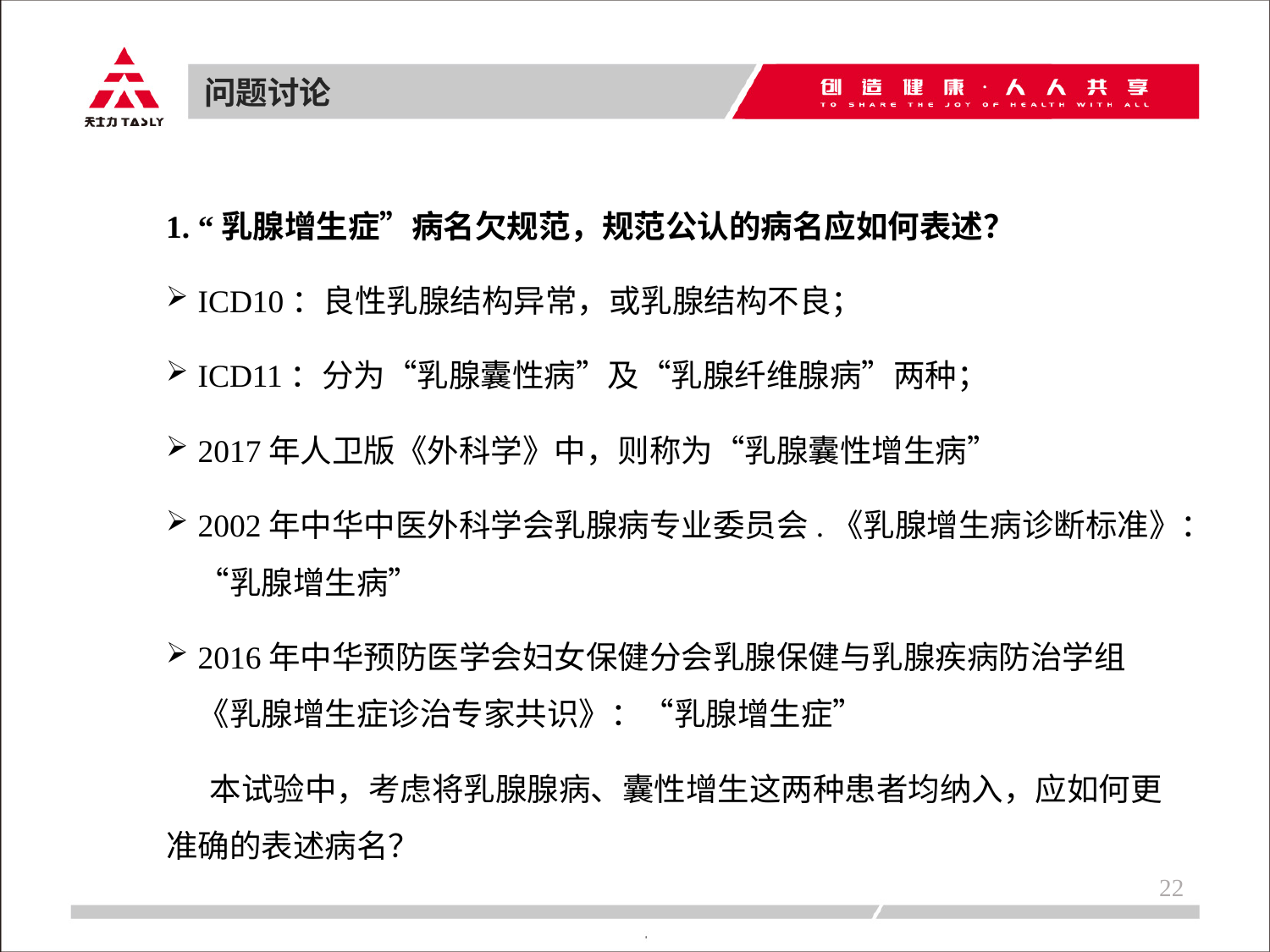

问题讨论
1. “乳腺增生症”病名欠规范，规范公认的病名应如何表述？
ICD10：良性乳腺结构异常，或乳腺结构不良；
ICD11：分为“乳腺囊性病”及“乳腺纤维腺病”两种；
2017年人卫版《外科学》中，则称为“乳腺囊性增生病”
2002年中华中医外科学会乳腺病专业委员会.《乳腺增生病诊断标准》：“乳腺增生病”
2016年中华预防医学会妇女保健分会乳腺保健与乳腺疾病防治学组《乳腺增生症诊治专家共识》：“乳腺增生症”
     本试验中，考虑将乳腺腺病、囊性增生这两种患者均纳入，应如何更准确的表述病名？

22